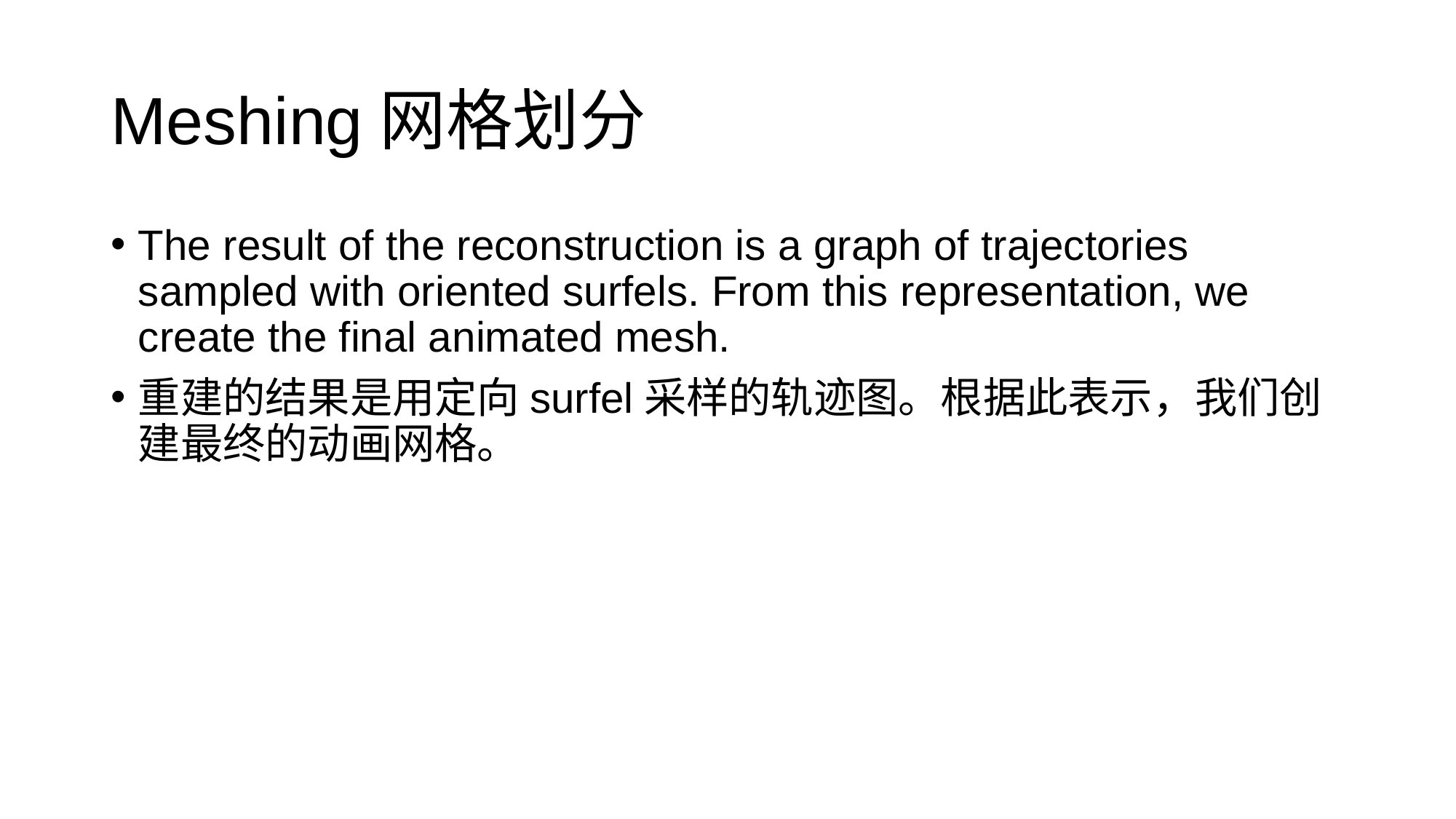

# Meshing网格划分
The result of the reconstruction is a graph of trajectories sampled with oriented surfels. From this representation, we create the final animated mesh.
重建的结果是用定向surfel采样的轨迹图。根据此表示，我们创建最终的动画网格。